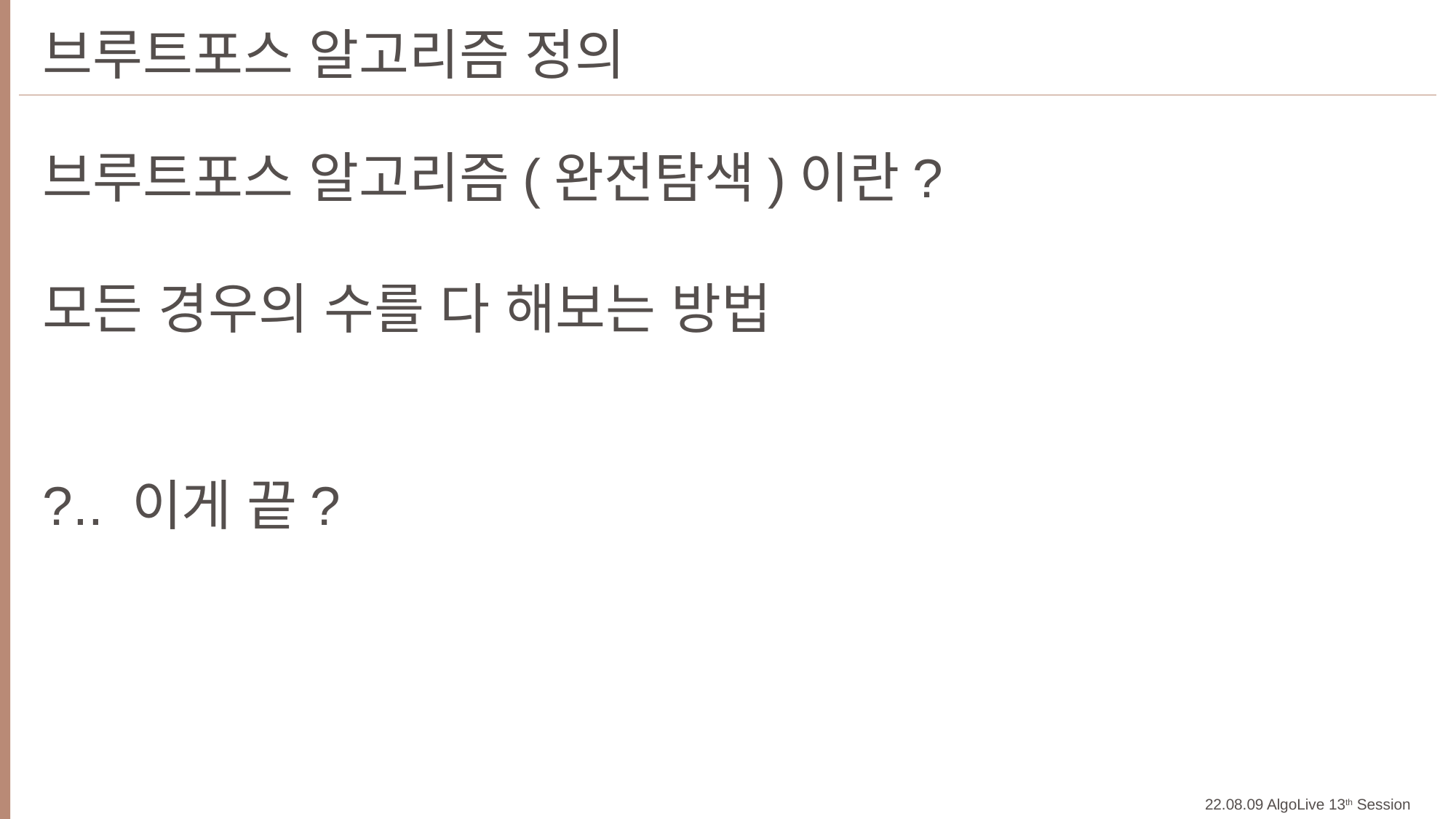

브루트포스 알고리즘 정의
브루트포스 알고리즘(완전탐색)이란?

모든 경우의 수를 다 해보는 방법

?.. 이게 끝?

22.08.09 AlgoLive 13th Session